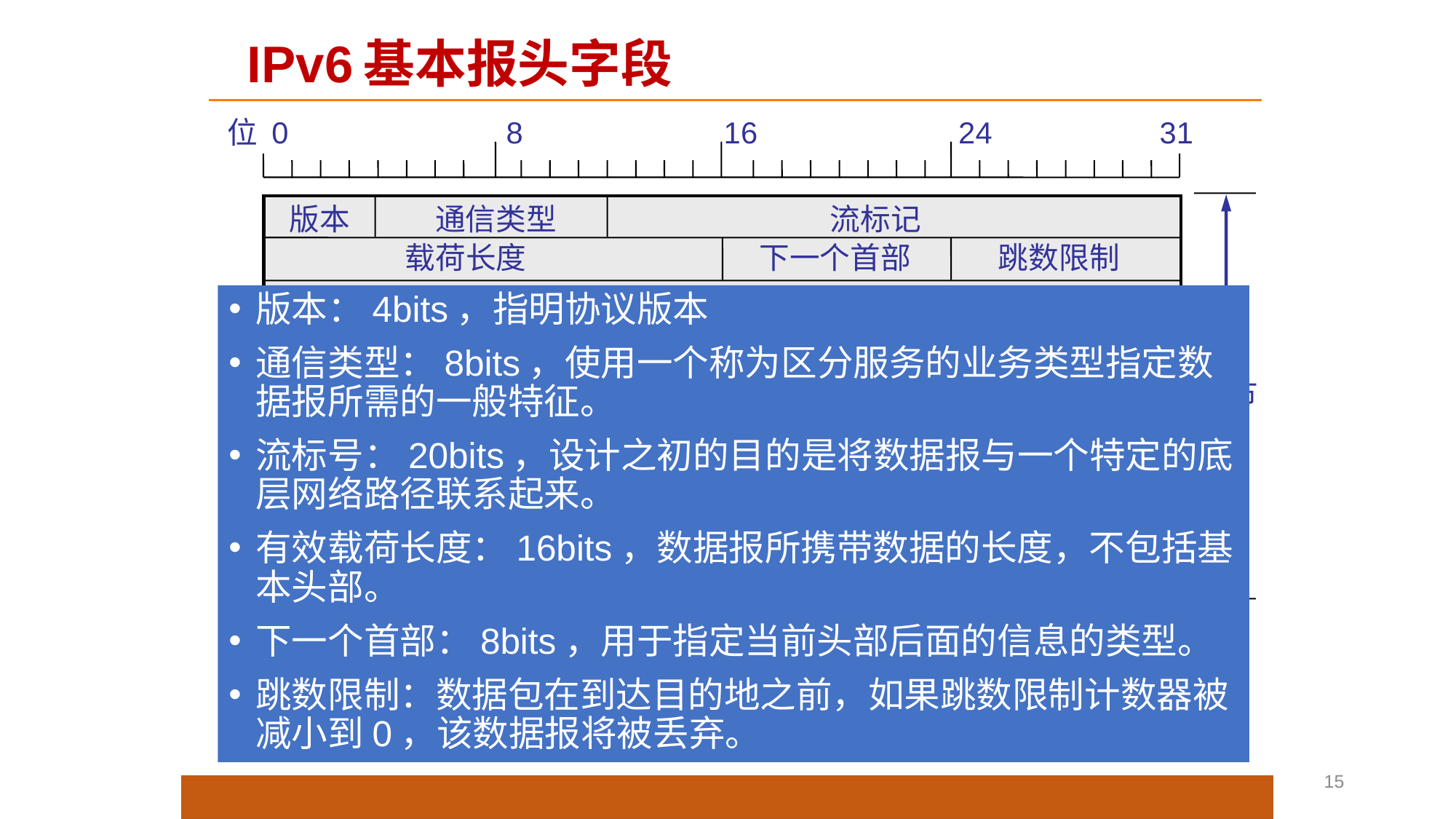

# IPv6基本报头字段
位 0                          8                        16                        24                    31

版本
通信类型
流标记

载荷长度
下一个首部
跳数限制

源地址
40
字节

目的地址

版本：4bits，指明协议版本
通信类型：8bits，使用一个称为区分服务的业务类型指定数据报所需的一般特征。
流标号：20bits，设计之初的目的是将数据报与一个特定的底层网络路径联系起来。
有效载荷长度：16bits，数据报所携带数据的长度，不包括基本头部。
下一个首部：8bits，用于指定当前头部后面的信息的类型。
跳数限制：数据包在到达目的地之前，如果跳数限制计数器被减小到0，该数据报将被丢弃。
15

IPv6